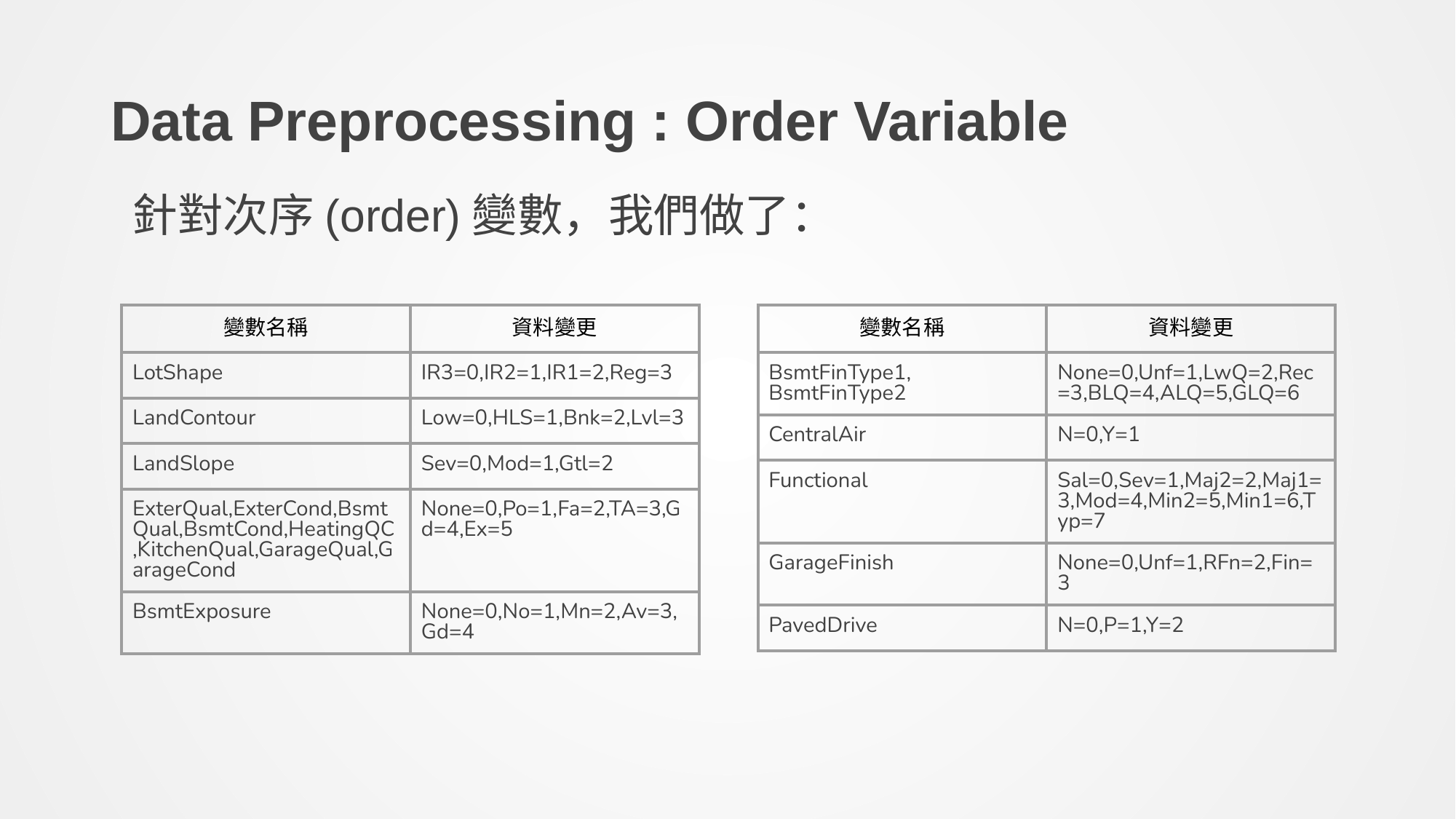

# Data Preprocessing : Order Variable
針對次序(order)變數，我們做了：
| 變數名稱 | 資料變更 |
| --- | --- |
| LotShape | IR3=0,IR2=1,IR1=2,Reg=3 |
| LandContour | Low=0,HLS=1,Bnk=2,Lvl=3 |
| LandSlope | Sev=0,Mod=1,Gtl=2 |
| ExterQual,ExterCond,BsmtQual,BsmtCond,HeatingQC,KitchenQual,GarageQual,GarageCond | None=0,Po=1,Fa=2,TA=3,Gd=4,Ex=5 |
| BsmtExposure | None=0,No=1,Mn=2,Av=3,Gd=4 |
| 變數名稱 | 資料變更 |
| --- | --- |
| BsmtFinType1, BsmtFinType2 | None=0,Unf=1,LwQ=2,Rec=3,BLQ=4,ALQ=5,GLQ=6 |
| CentralAir | N=0,Y=1 |
| Functional | Sal=0,Sev=1,Maj2=2,Maj1=3,Mod=4,Min2=5,Min1=6,Typ=7 |
| GarageFinish | None=0,Unf=1,RFn=2,Fin=3 |
| PavedDrive | N=0,P=1,Y=2 |